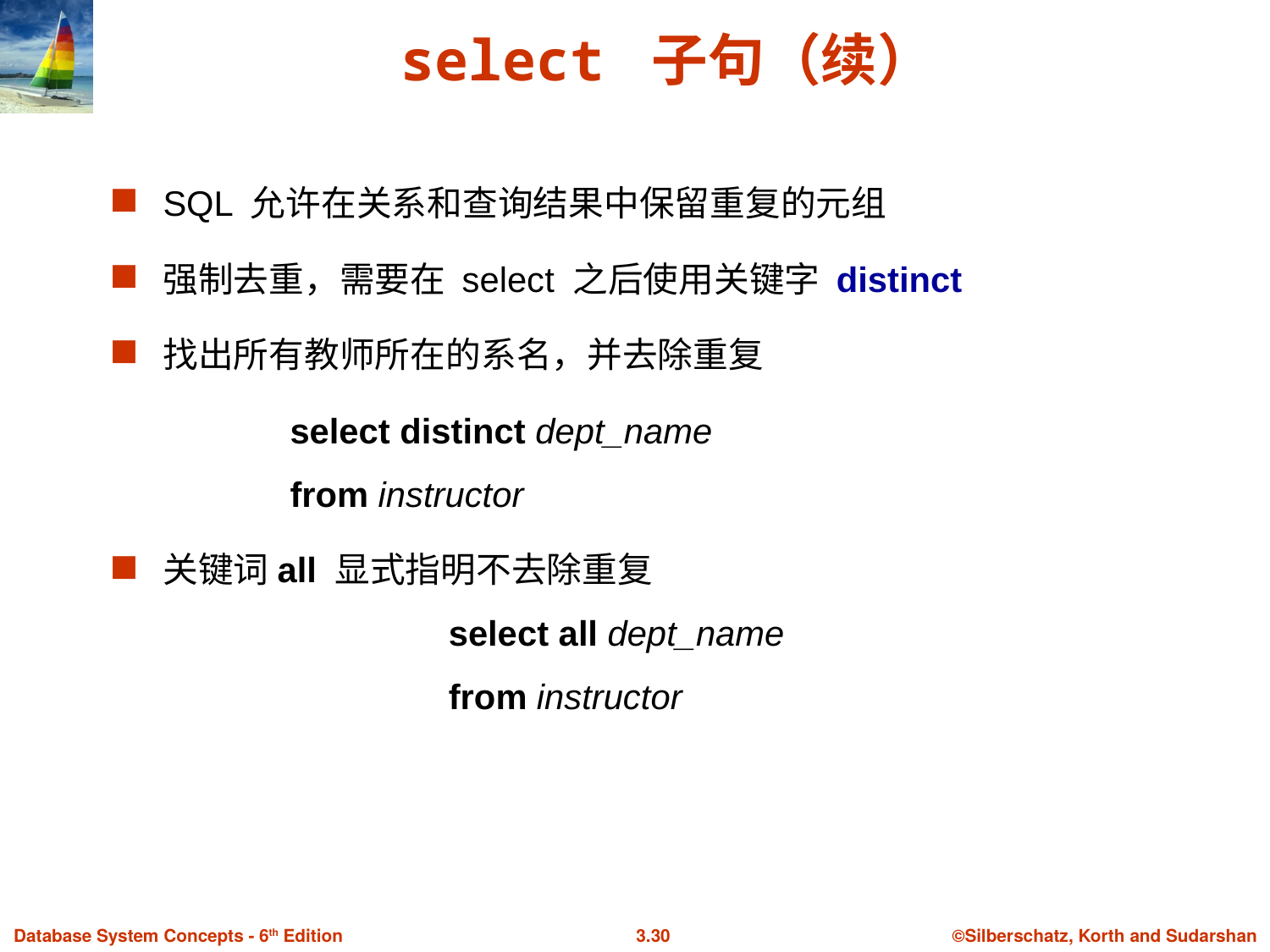

# select 子句（续）
SQL 允许在关系和查询结果中保留重复的元组
强制去重，需要在 select 之后使用关键字 distinct
找出所有教师所在的系名，并去除重复
		select distinct dept_name
	from instructor
关键词all 显式指明不去除重复
	select all dept_name
	from instructor